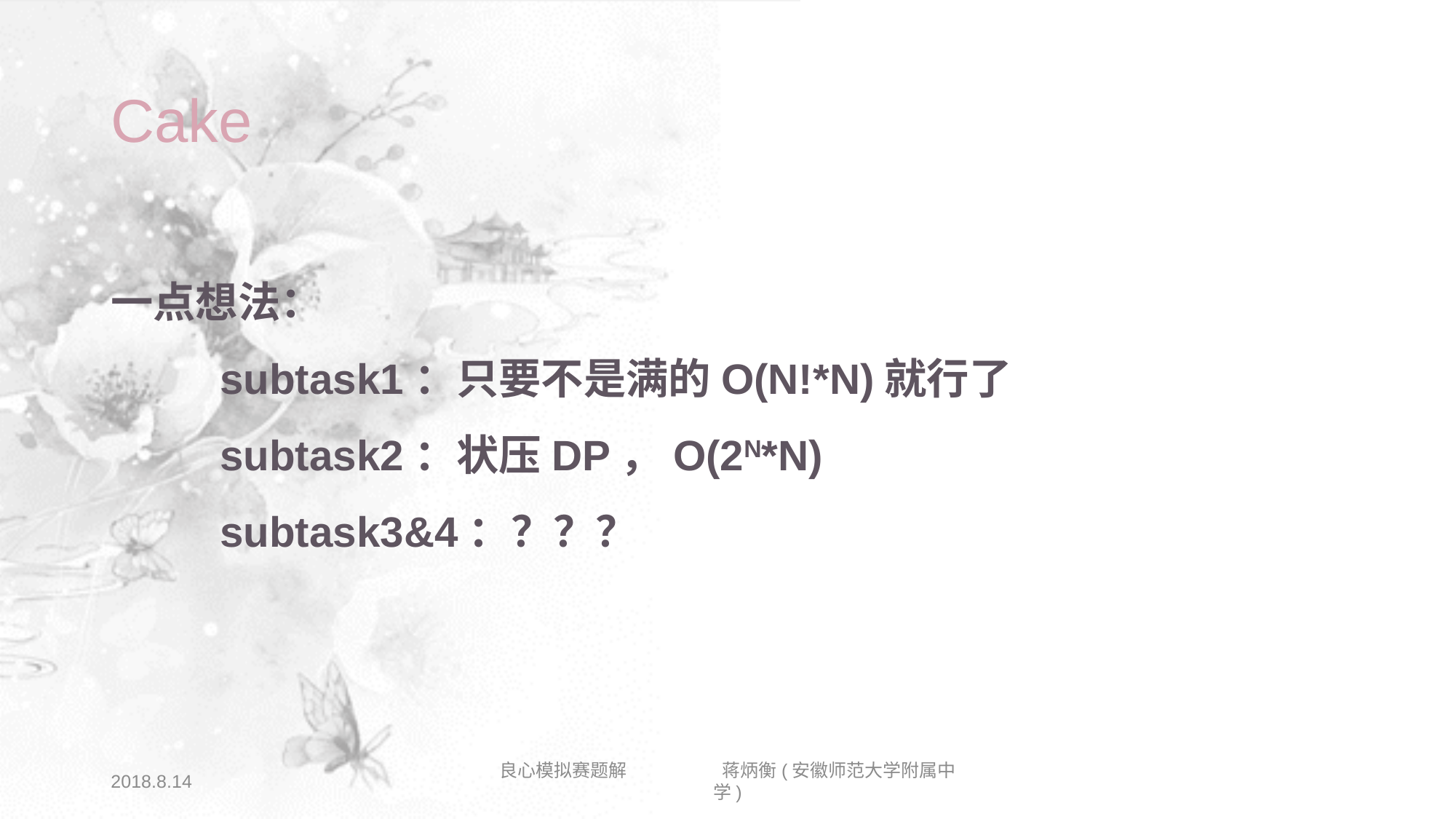

# Cake
一点想法：
	subtask1：只要不是满的O(N!*N)就行了
	subtask2：状压DP，O(2N*N)
	subtask3&4：？？？

2018.8.14
良心模拟赛题解                 蒋炳衡(安徽师范大学附属中学)
3